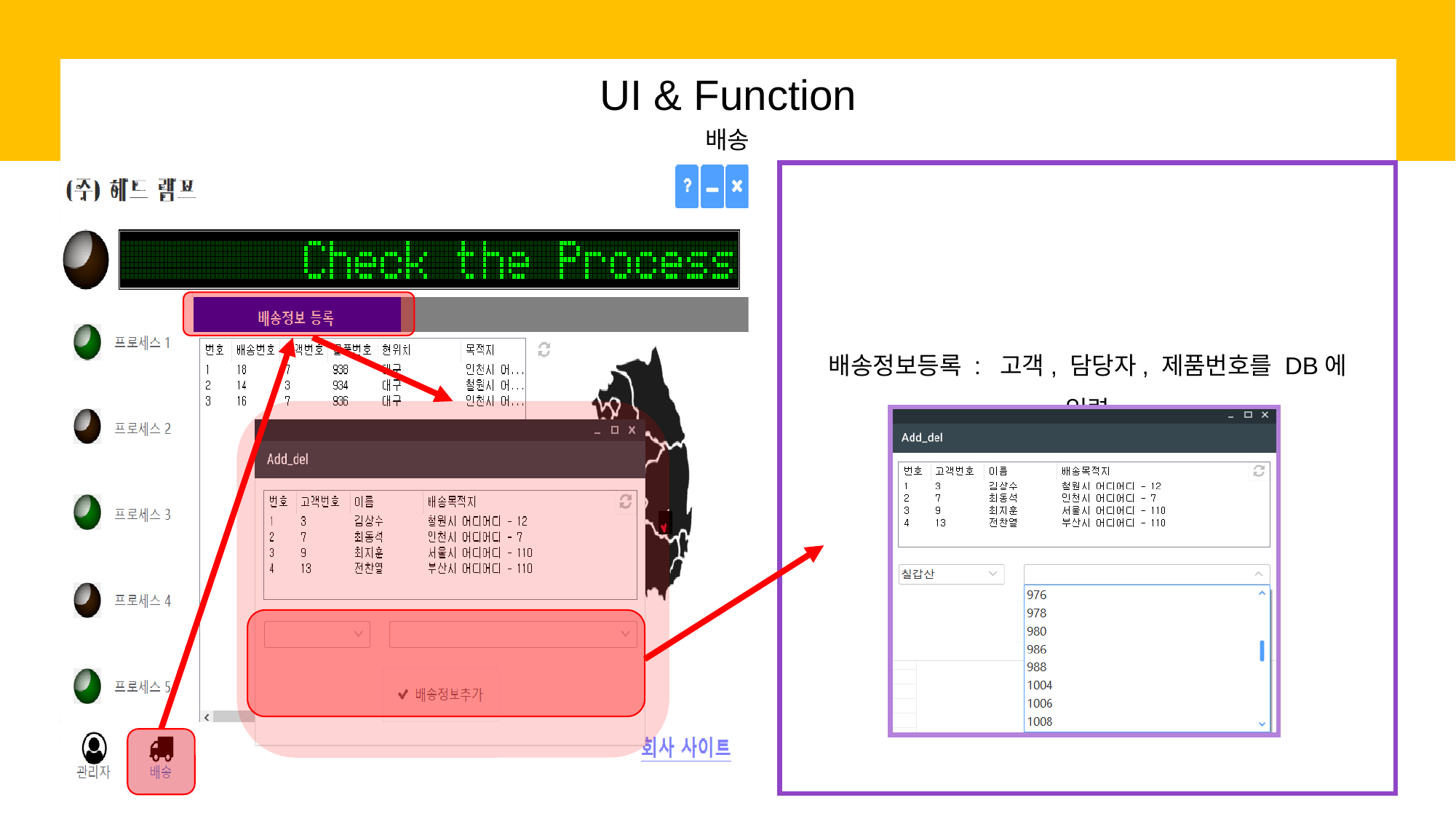

UI & Function
배송

배송정보등록 :  고객, 담당자, 제품번호를 DB에 입력